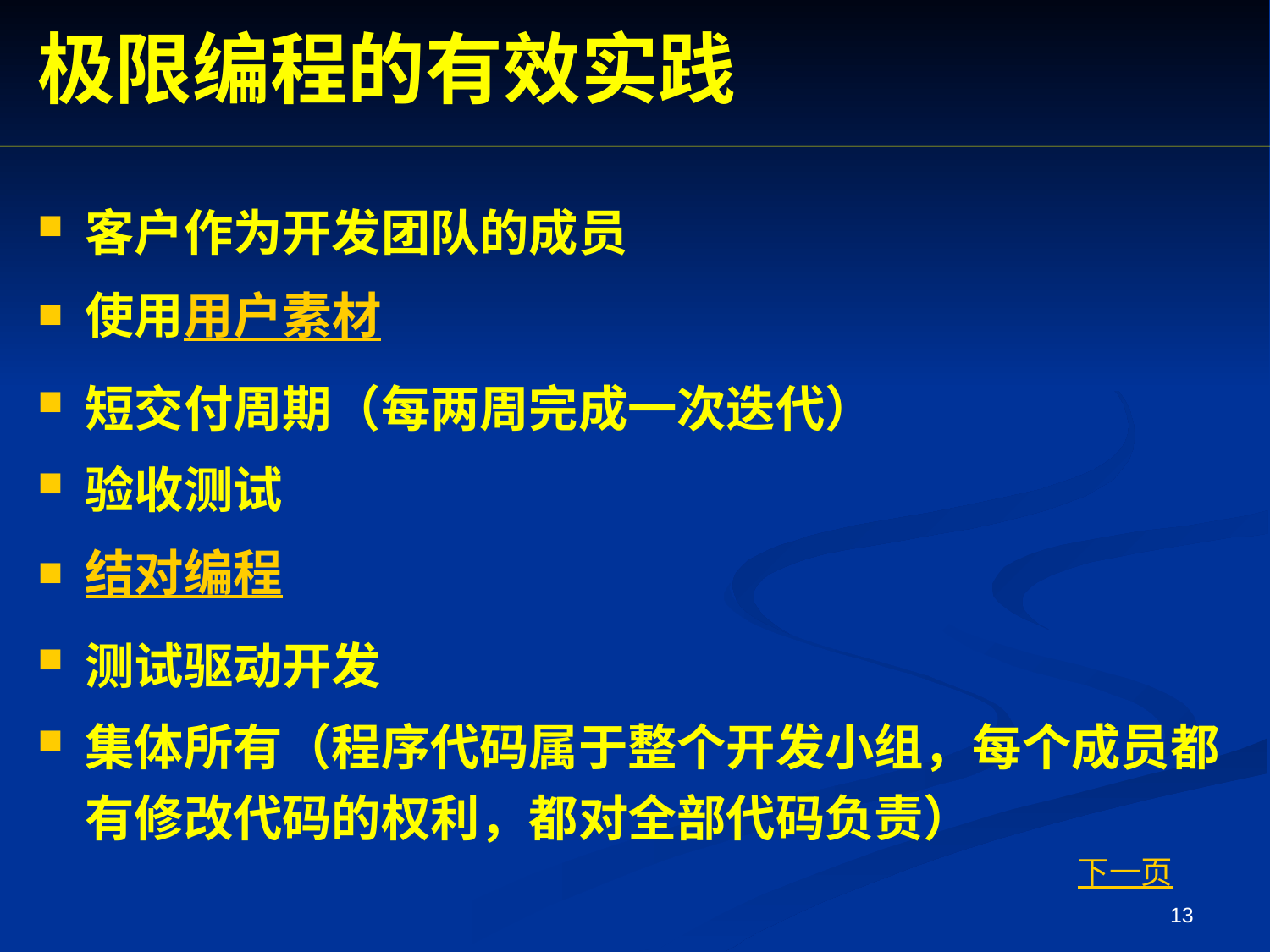

极限编程的有效实践

客户作为开发团队的成员
使用用户素材
短交付周期（每两周完成一次迭代）
验收测试
结对编程
测试驱动开发
集体所有（程序代码属于整个开发小组，每个成员都有修改代码的权利，都对全部代码负责）
下一页
13